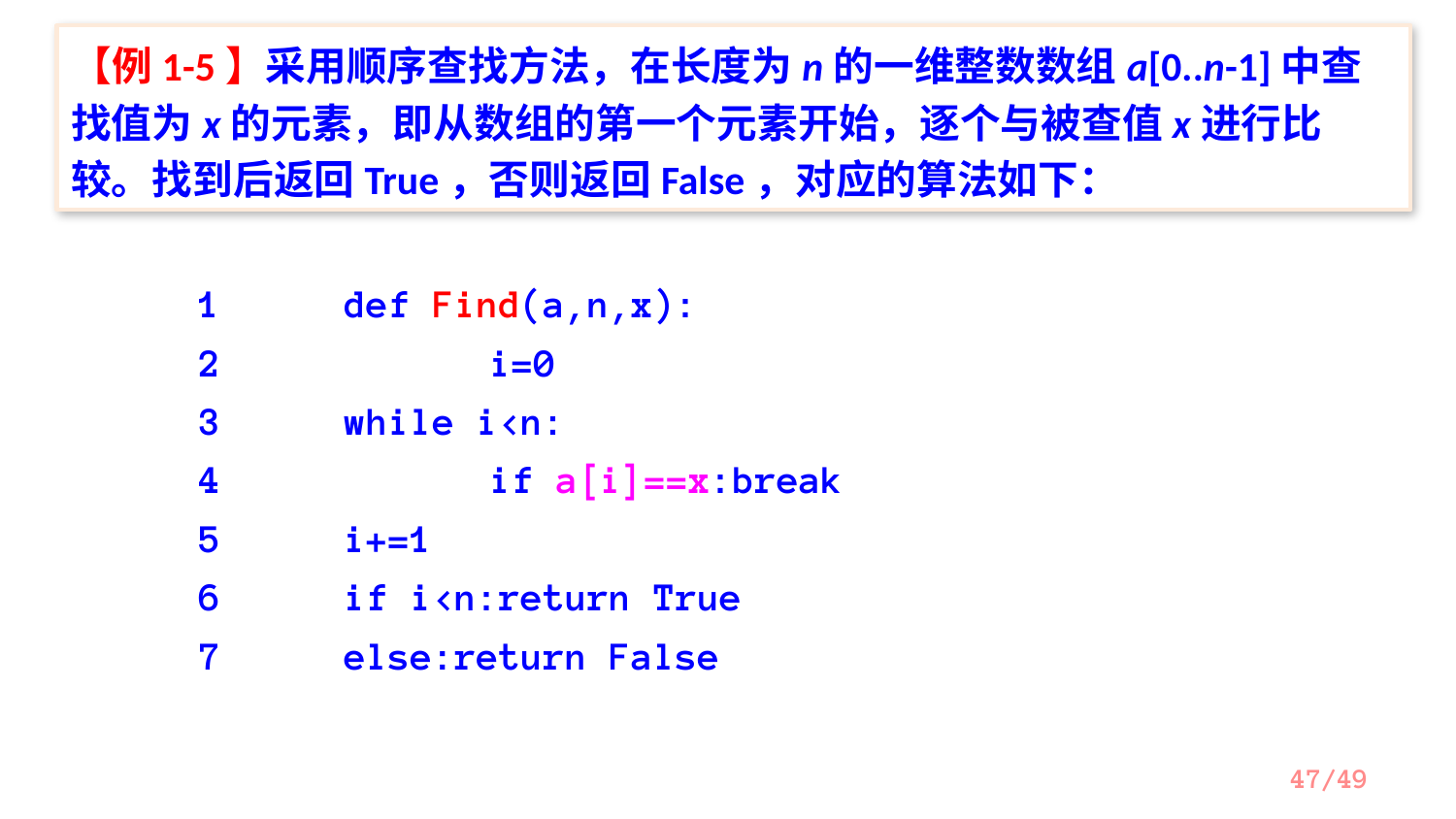

【例1-5】采用顺序查找方法，在长度为n的一维整数数组a[0..n-1]中查找值为x的元素，即从数组的第一个元素开始，逐个与被查值x进行比较。找到后返回True，否则返回False，对应的算法如下：
1	def Find(a,n,x):
2 		i=0
3  	while i<n:
4    		if a[i]==x:break
5     	i+=1
6  	if i<n:return True
7  	else:return False
47/49